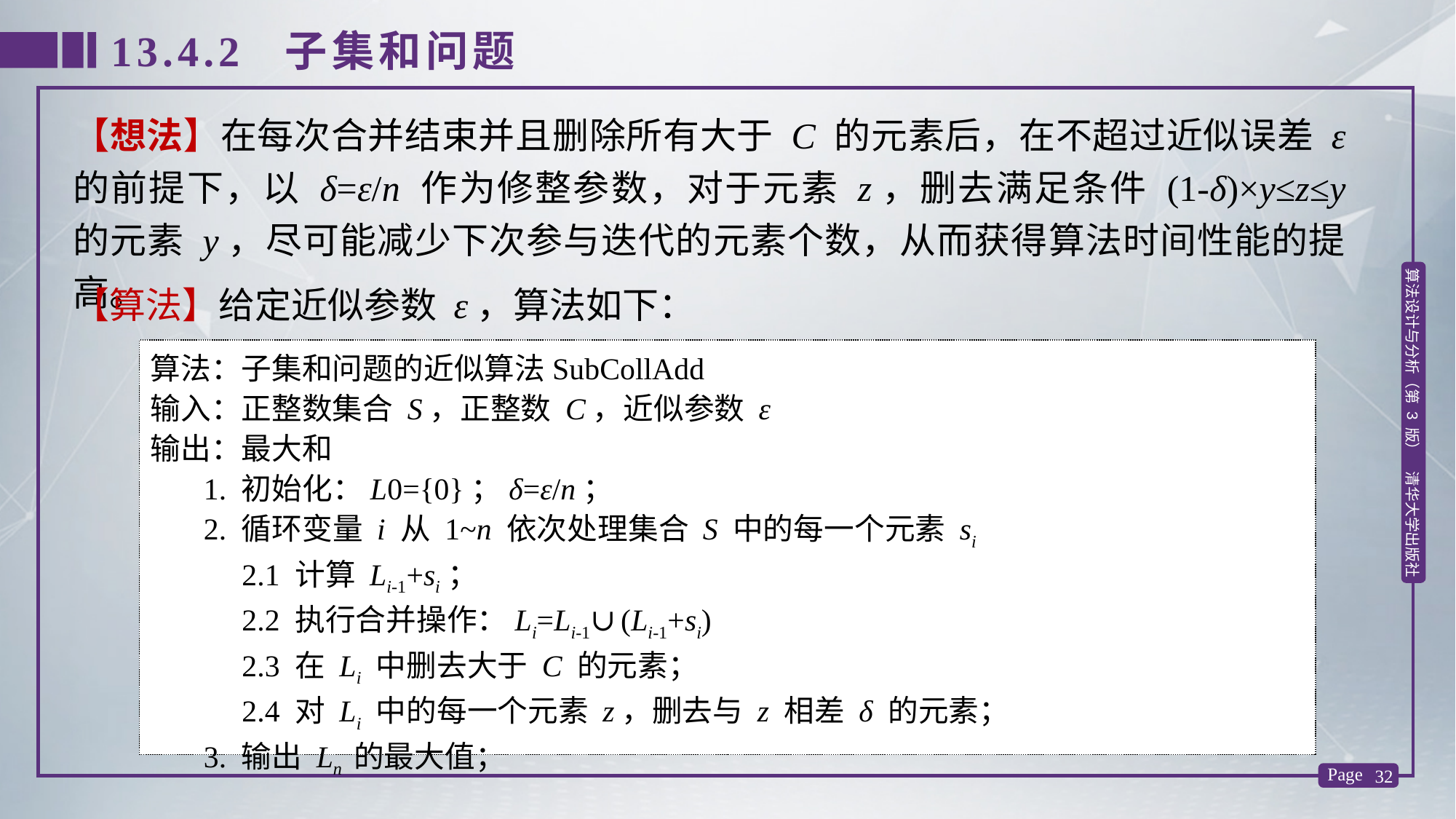

13.4.2  子集和问题
【想法】在每次合并结束并且删除所有大于 C 的元素后，在不超过近似误差 ε 的前提下，以 δ=ε/n 作为修整参数，对于元素 z，删去满足条件 (1-δ)×y≤z≤y 的元素 y，尽可能减少下次参与迭代的元素个数，从而获得算法时间性能的提高。
【算法】给定近似参数 ε，算法如下：
算法：子集和问题的近似算法SubCollAdd
输入：正整数集合 S，正整数 C，近似参数 ε
输出：最大和
       1. 初始化：L0={0}；δ=ε/n；
       2. 循环变量 i 从 1~n 依次处理集合 S 中的每一个元素 si
            2.1 计算 Li-1+si；
            2.2 执行合并操作：Li=Li-1∪(Li-1+si)
            2.3 在 Li 中删去大于 C 的元素；
            2.4 对 Li 中的每一个元素 z，删去与 z 相差 δ 的元素；
       3. 输出 Ln 的最大值；